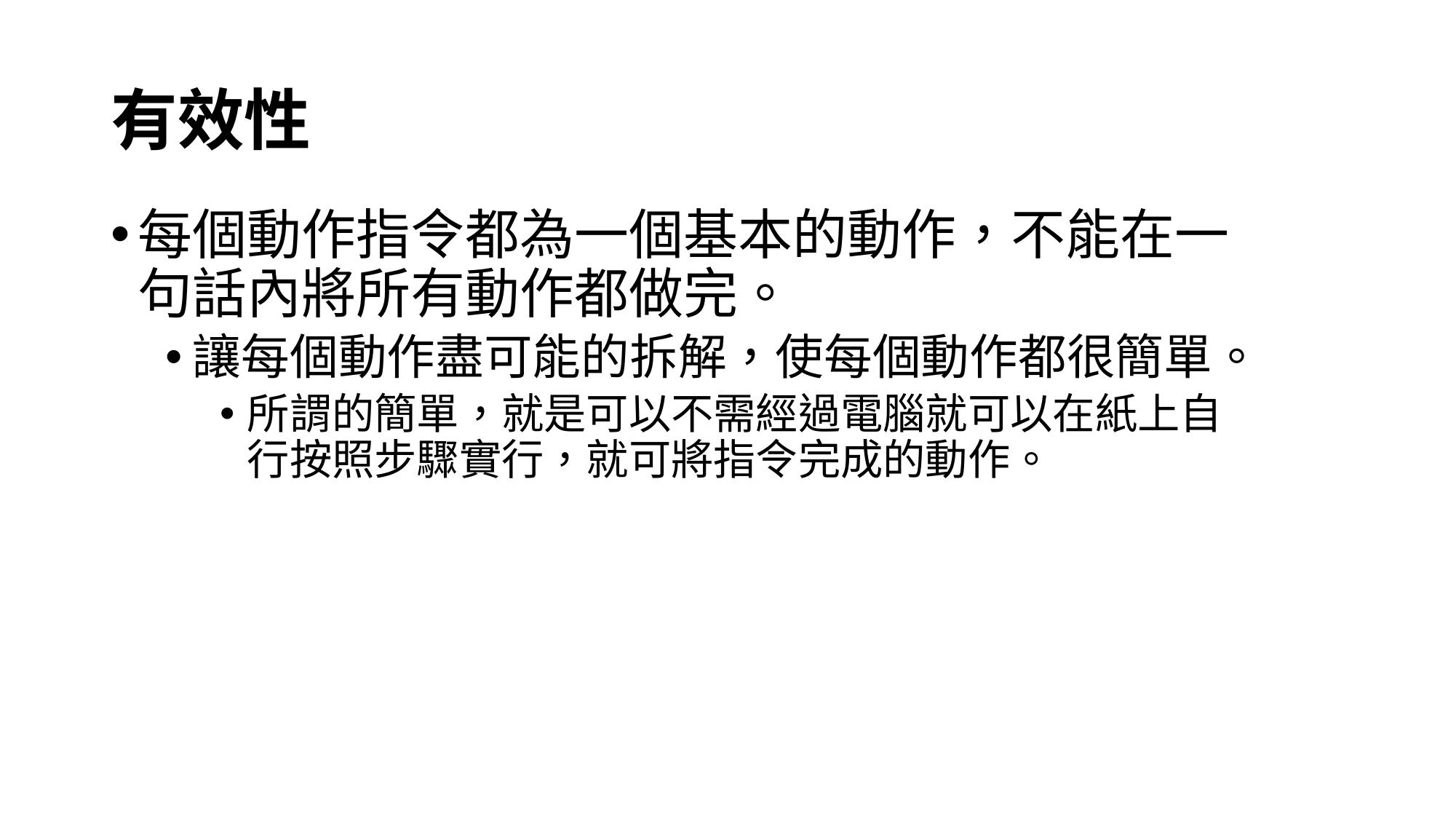

# 有效性
每個動作指令都為一個基本的動作，不能在一句話內將所有動作都做完。
讓每個動作盡可能的拆解，使每個動作都很簡單。
所謂的簡單，就是可以不需經過電腦就可以在紙上自行按照步驟實行，就可將指令完成的動作。